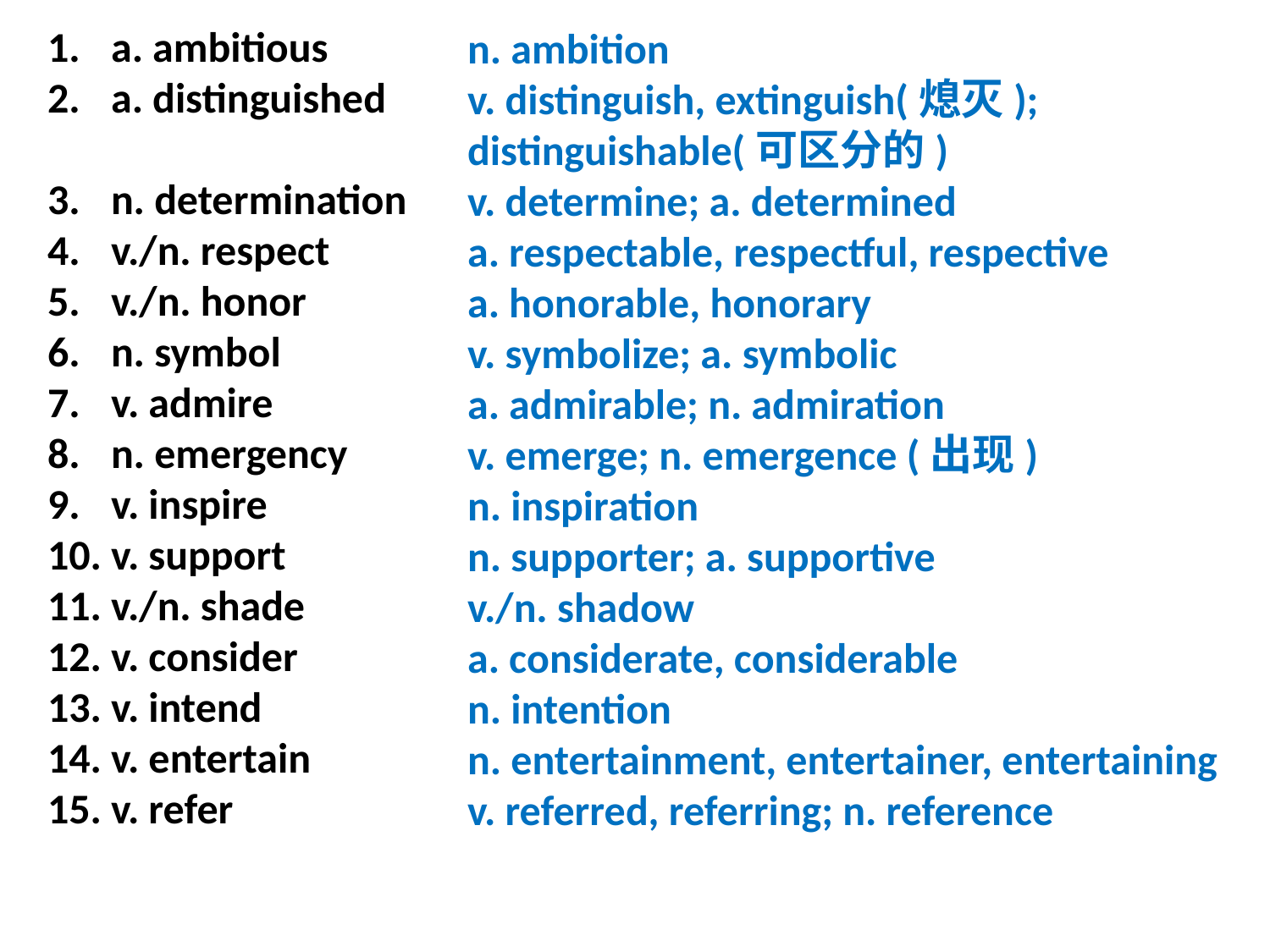

n. ambition
v. distinguish, extinguish(熄灭); distinguishable(可区分的)
v. determine; a. determined
a. respectable, respectful, respective
a. honorable, honorary
v. symbolize; a. symbolic
a. admirable; n. admiration
v. emerge; n. emergence (出现)
n. inspiration
n. supporter; a. supportive
v./n. shadow
a. considerate, considerable
n. intention
n. entertainment, entertainer, entertaining
v. referred, referring; n. reference
a. ambitious
a. distinguished

n. determination
v./n. respect
v./n. honor
n. symbol
v. admire
n. emergency
v. inspire
v. support
v./n. shade
v. consider
v. intend
v. entertain
v. refer